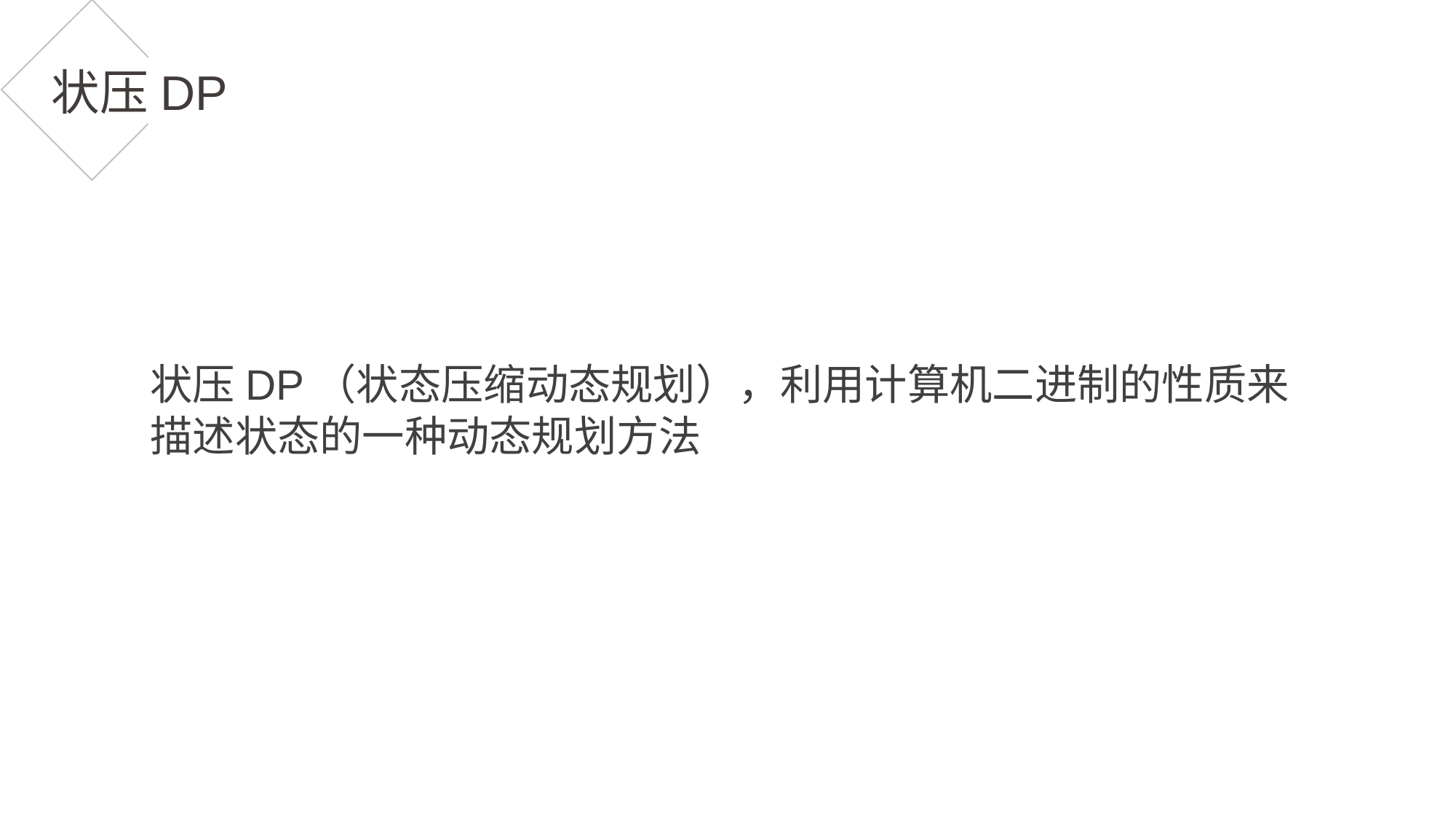

状压DP
状压DP（状态压缩动态规划），利用计算机二进制的性质来描述状态的一种动态规划方法